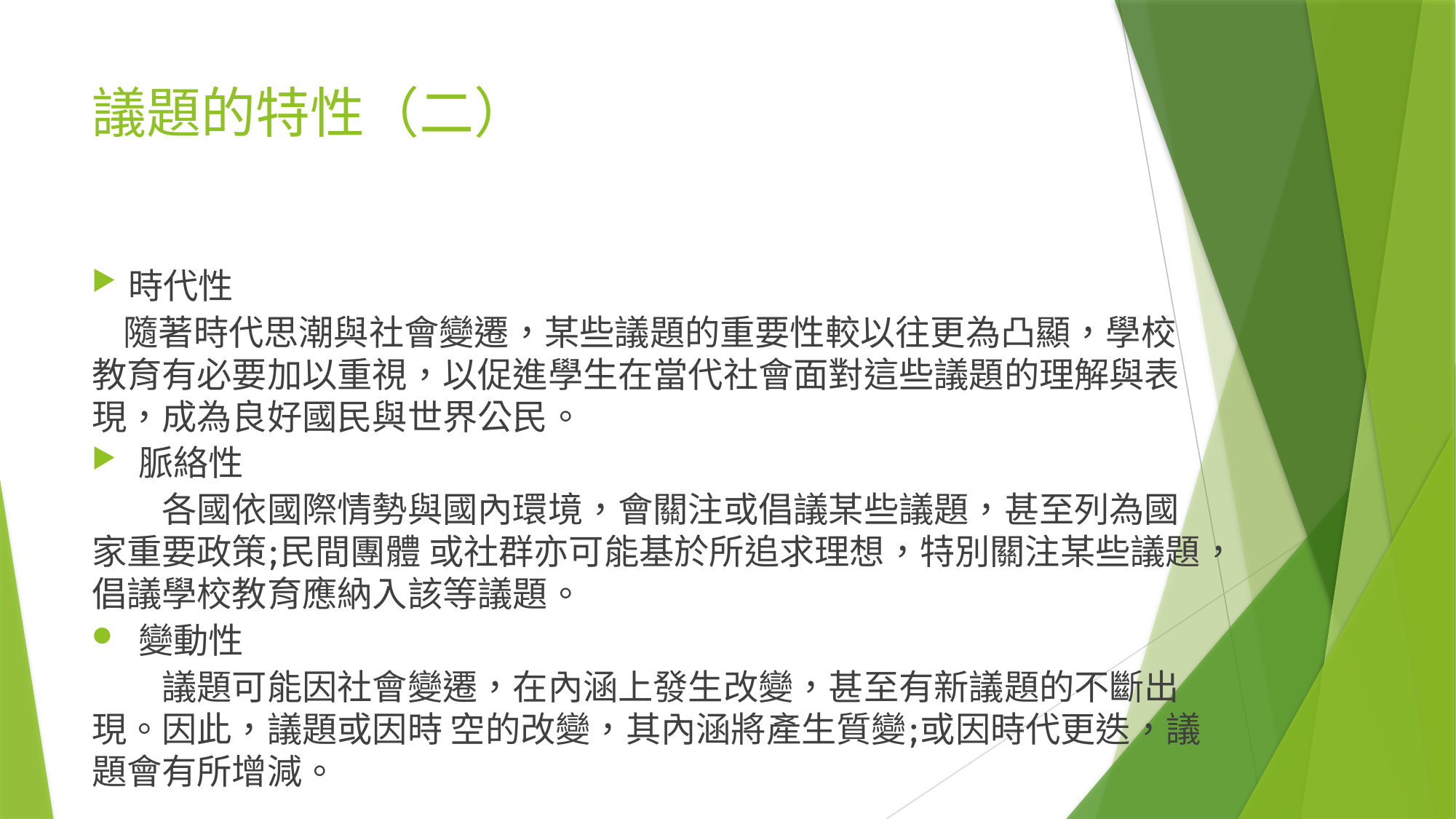

# 議題的特性（二）
時代性
	隨著時代思潮與社會變遷，某些議題的重要性較以往更為凸顯，學校教育有必要加以重視，以促進學生在當代社會面對這些議題的理解與表現，成為良好國民與世界公民。
 脈絡性
　　各國依國際情勢與國內環境，會關注或倡議某些議題，甚至列為國家重要政策;民間團體 或社群亦可能基於所追求理想，特別關注某些議題，倡議學校教育應納入該等議題。
 變動性
　　議題可能因社會變遷，在內涵上發生改變，甚至有新議題的不斷出現。因此，議題或因時 空的改變，其內涵將產生質變;或因時代更迭，議題會有所增減。